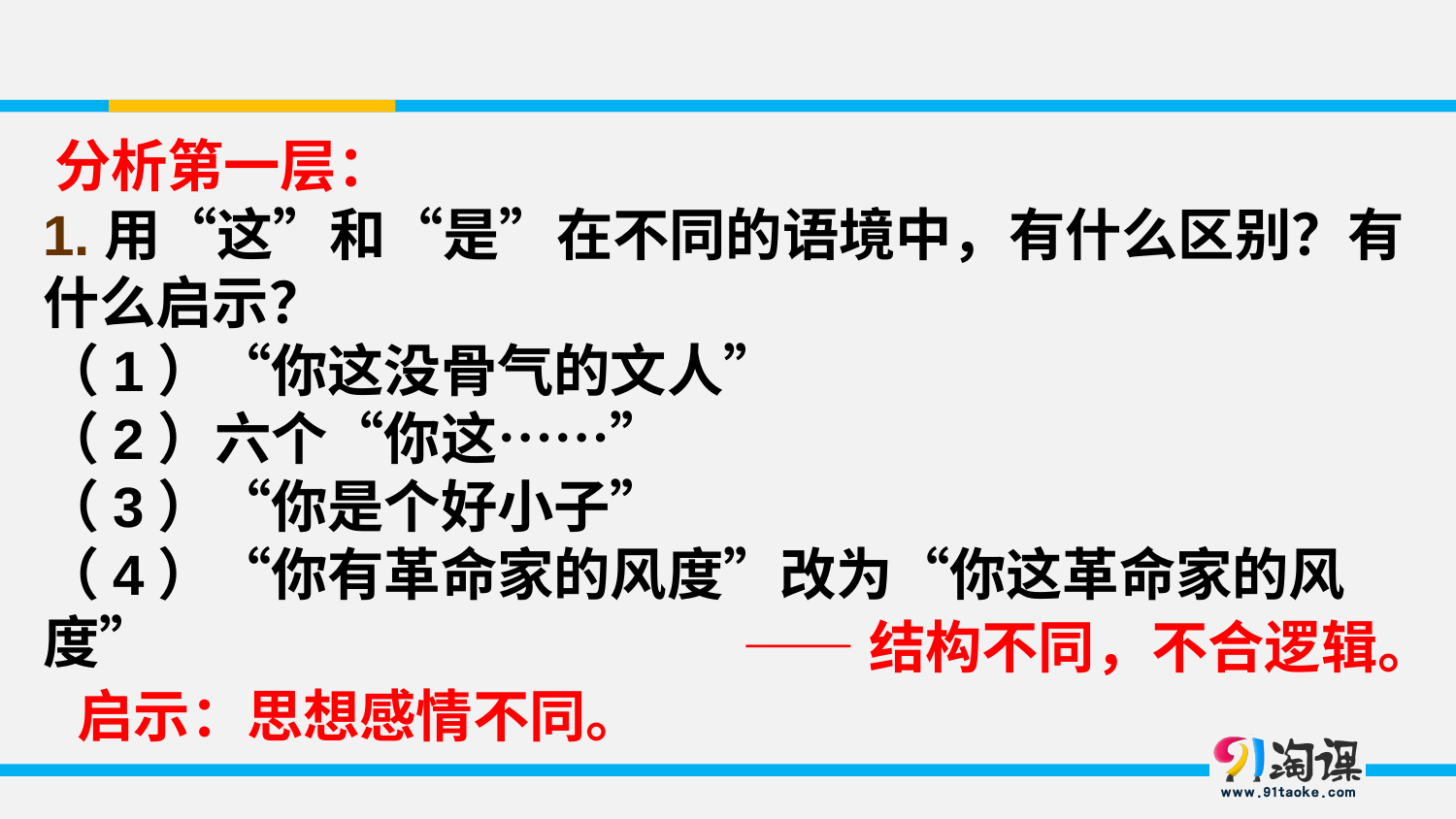

分析第一层：
1.用“这”和“是”在不同的语境中，有什么区别？有什么启示？
（1）“你这没骨气的文人”
（2）六个“你这……”
（3）“你是个好小子”
（4）“你有革命家的风度”改为“你这革命家的风度”
——结构不同，不合逻辑。
启示：思想感情不同。